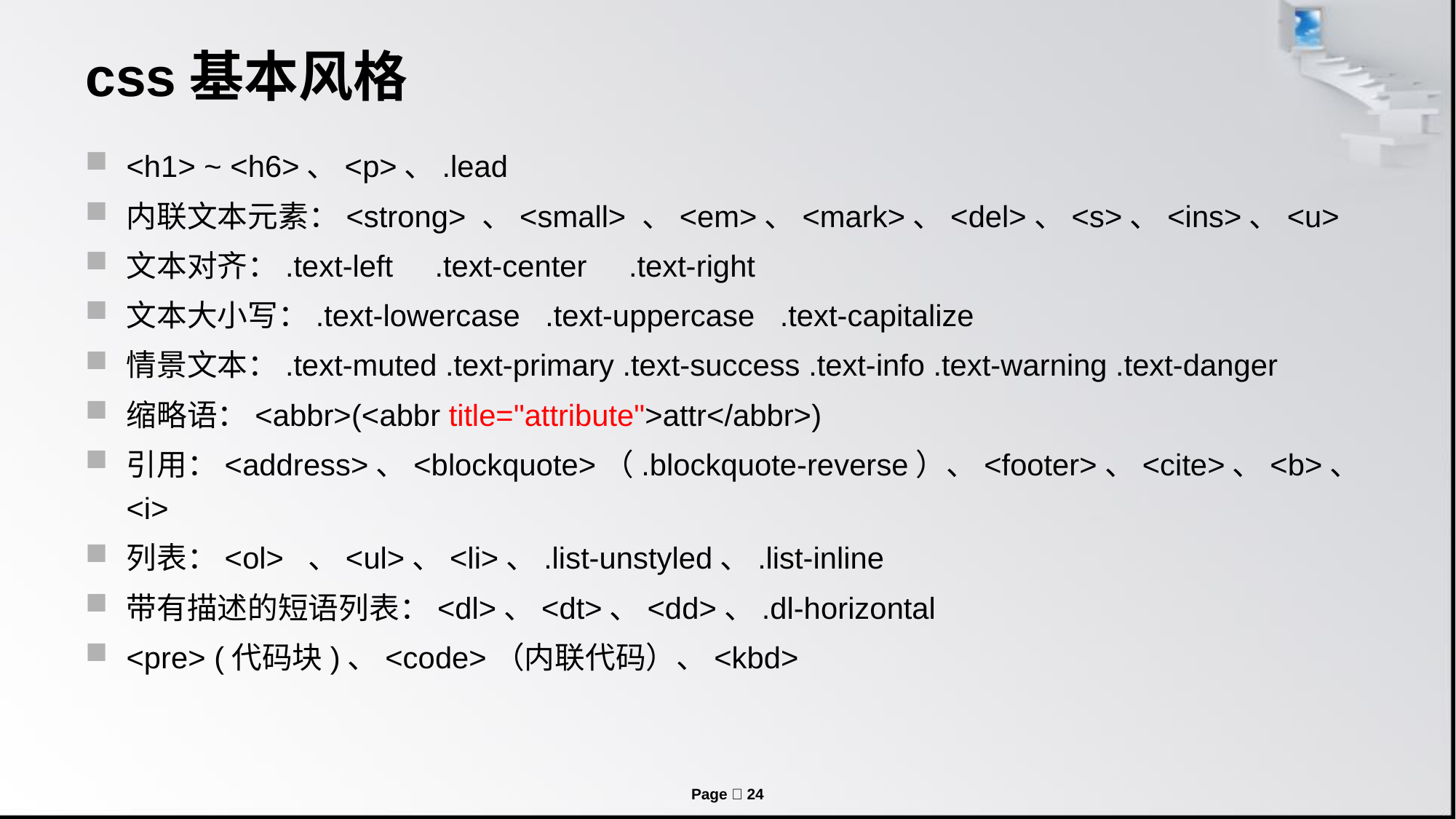

# css基本风格
<h1> ~ <h6>、<p>、.lead
内联文本元素：<strong> 、<small> 、<em>、<mark>、<del>、<s>、<ins>、<u>
文本对齐：.text-left     .text-center     .text-right
文本大小写：.text-lowercase   .text-uppercase   .text-capitalize
情景文本：.text-muted .text-primary .text-success .text-info .text-warning .text-danger
缩略语：<abbr>(<abbr title="attribute">attr</abbr>)
引用：<address>、<blockquote>（.blockquote-reverse）、<footer>、<cite>、<b>、<i>
列表：<ol>  、<ul>、<li>、.list-unstyled、.list-inline
带有描述的短语列表：<dl>、<dt>、<dd>、.dl-horizontal
<pre> (代码块)、<code>（内联代码）、<kbd>